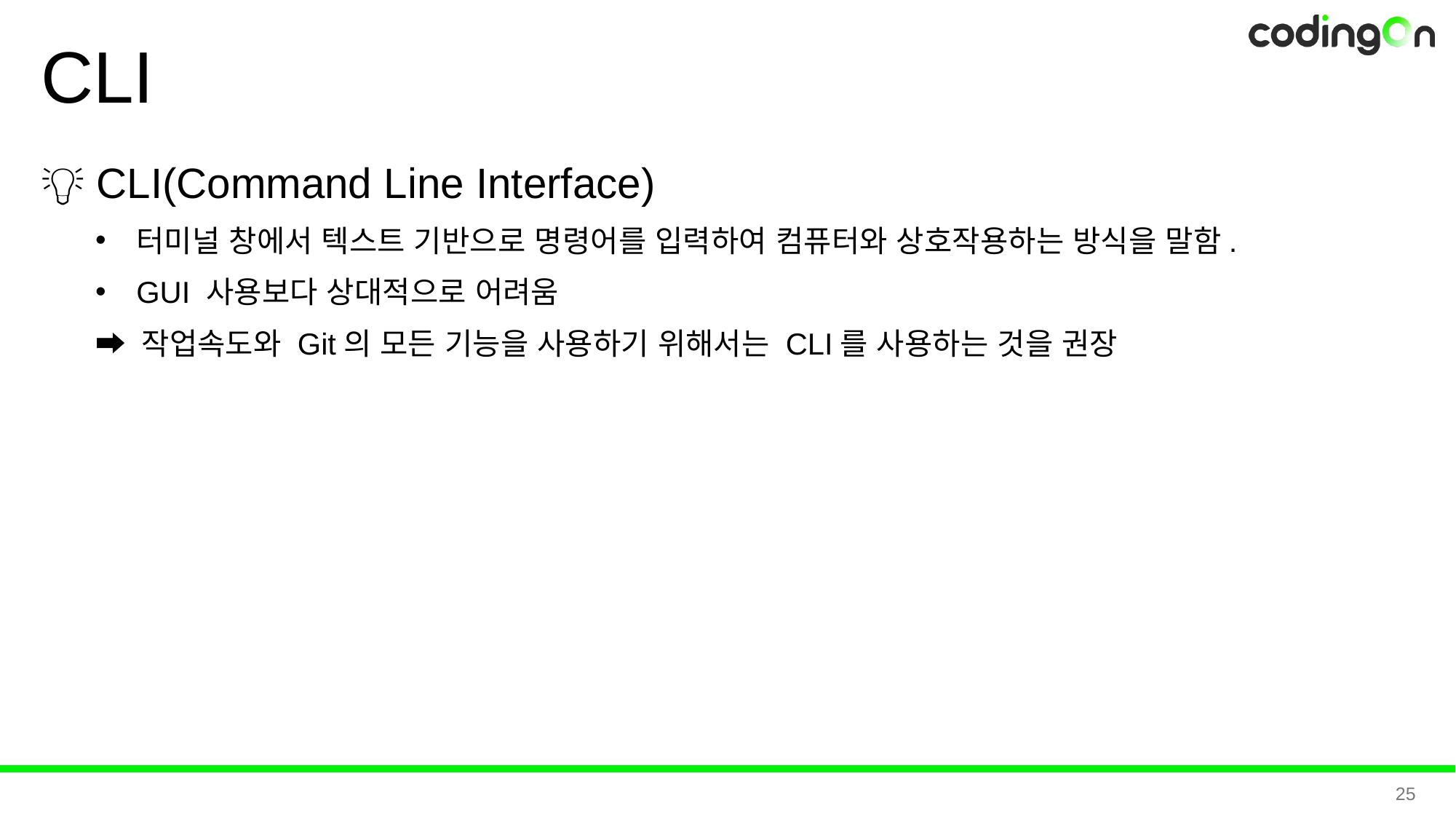

# CLI
💡 CLI(Command Line Interface)
터미널 창에서 텍스트 기반으로 명령어를 입력하여 컴퓨터와 상호작용하는 방식을 말함.
GUI 사용보다 상대적으로 어려움
➡️ 작업속도와 Git의 모든 기능을 사용하기 위해서는 CLI를 사용하는 것을 권장
25